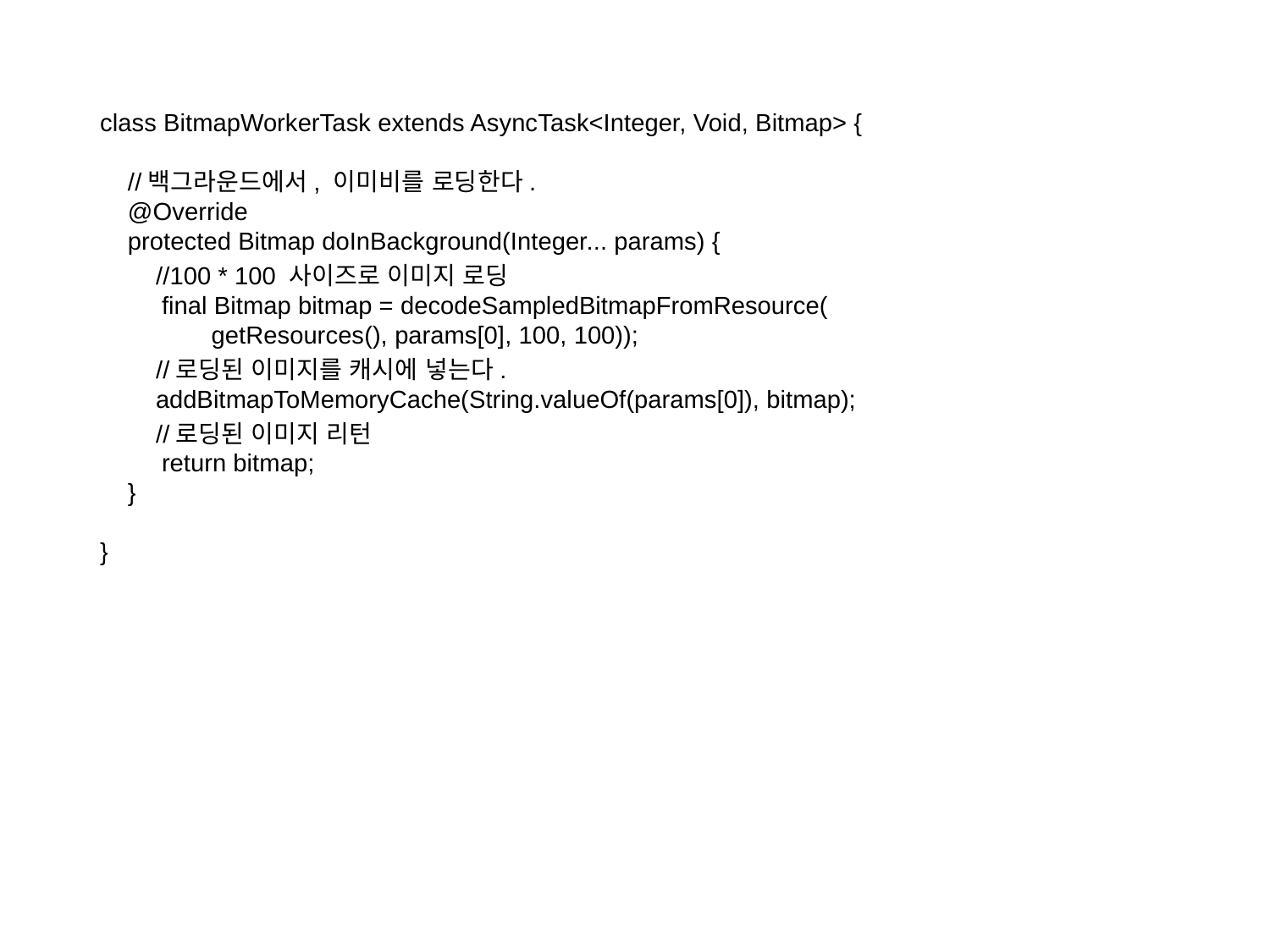

class BitmapWorkerTask extends AsyncTask<Integer, Void, Bitmap> {
 
    //백그라운드에서, 이미비를 로딩한다.
    @Override
    protected Bitmap doInBackground(Integer... params) {
        //100 * 100 사이즈로 이미지 로딩
        final Bitmap bitmap = decodeSampledBitmapFromResource(
                getResources(), params[0], 100, 100));
        //로딩된 이미지를 캐시에 넣는다.
        addBitmapToMemoryCache(String.valueOf(params[0]), bitmap);
        //로딩된 이미지 리턴
        return bitmap;
    }
   
}